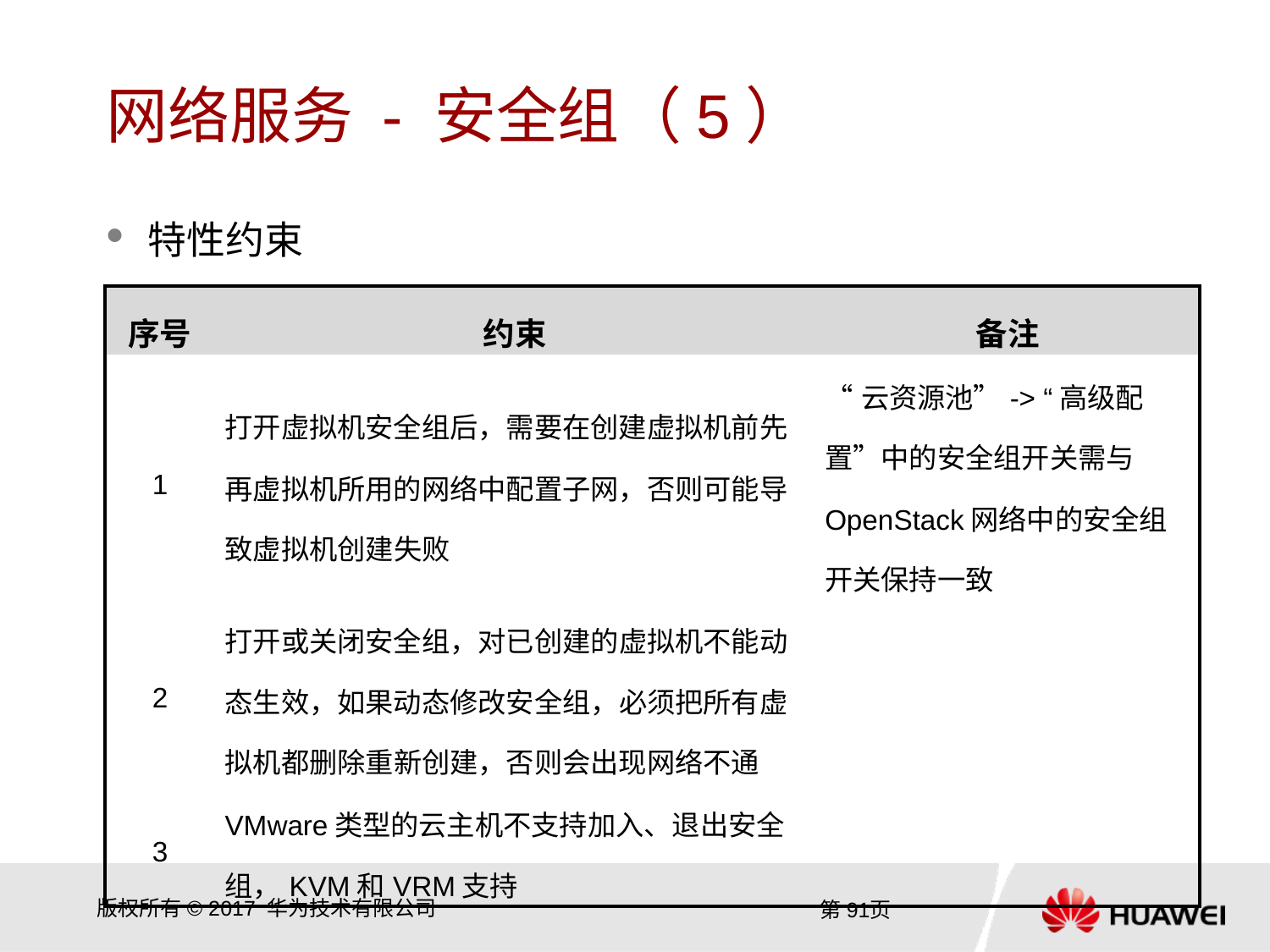

# 网络服务 - 安全组（5）
特性约束

| 序号 | 约束 | 备注 |
| --- | --- | --- |
| 1 | 打开虚拟机安全组后，需要在创建虚拟机前先再虚拟机所用的网络中配置子网，否则可能导致虚拟机创建失败 | “云资源池”-> “高级配置”中的安全组开关需与OpenStack网络中的安全组开关保持一致 |
| 2 | 打开或关闭安全组，对已创建的虚拟机不能动态生效，如果动态修改安全组，必须把所有虚拟机都删除重新创建，否则会出现网络不通 |  |
| 3 | VMware类型的云主机不支持加入、退出安全组，KVM和VRM支持 |  |